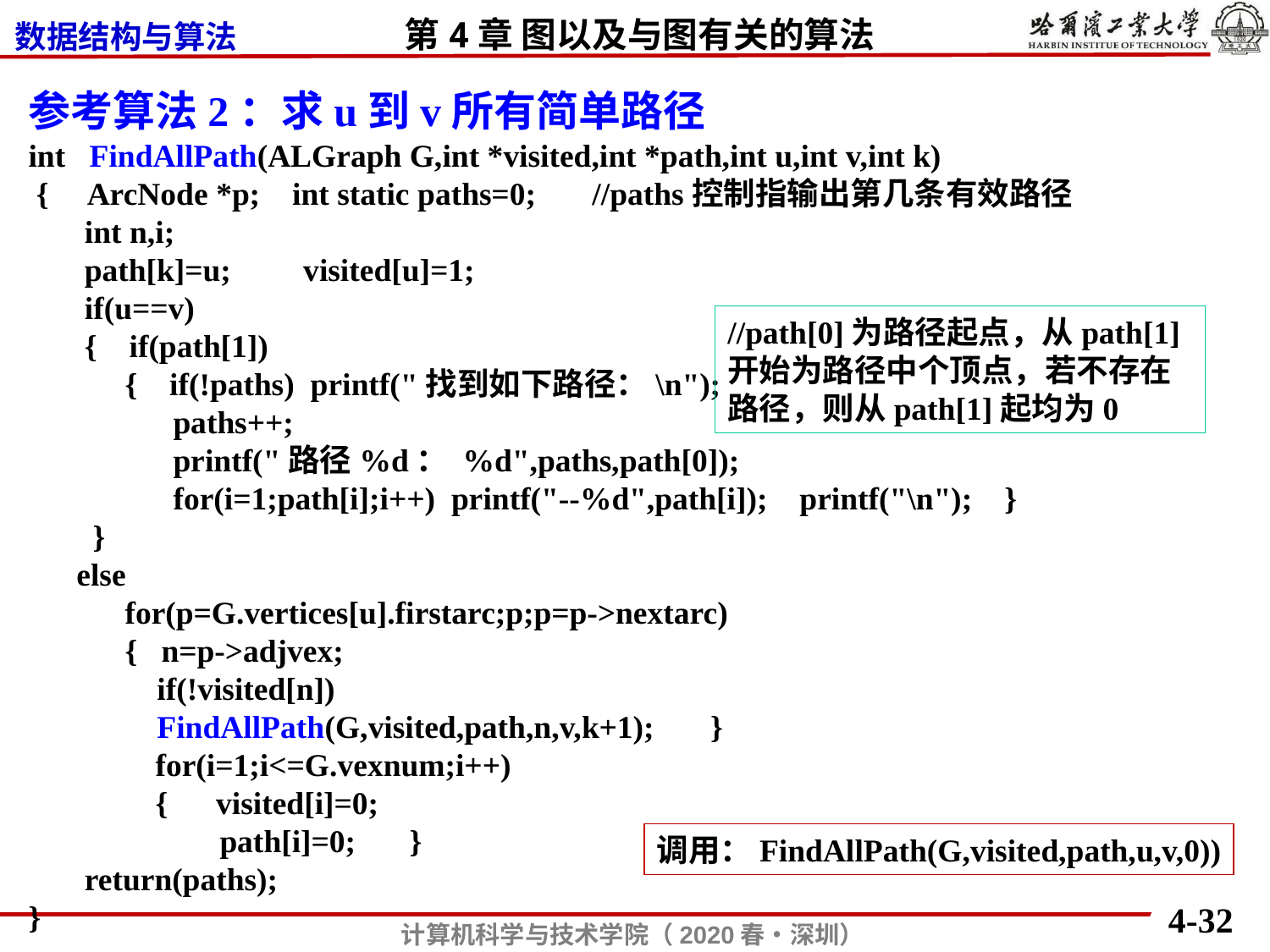

参考算法2：求u到v所有简单路径
int   FindAllPath(ALGraph G,int *visited,int *path,int u,int v,int k)
 {     ArcNode *p;    int static paths=0;       //paths控制指输出第几条有效路径
       int n,i;
       path[k]=u;         visited[u]=1;
       if(u==v)
       {    if(path[1])
            {    if(!paths)  printf("找到如下路径：\n");
                  paths++;
                  printf("路径%d： %d",paths,path[0]);
                  for(i=1;path[i];i++)  printf("--%d",path[i]);    printf("\n");    }
        }
      else
            for(p=G.vertices[u].firstarc;p;p=p->nextarc)
            {   n=p->adjvex;
                if(!visited[n])
                FindAllPath(G,visited,path,n,v,k+1);       }
	for(i=1;i<=G.vexnum;i++)
	{      visited[i]=0;
	        path[i]=0;	}
       return(paths);
}
//path[0]为路径起点，从path[1]开始为路径中个顶点，若不存在路径，则从path[1]起均为0
调用：FindAllPath(G,visited,path,u,v,0))